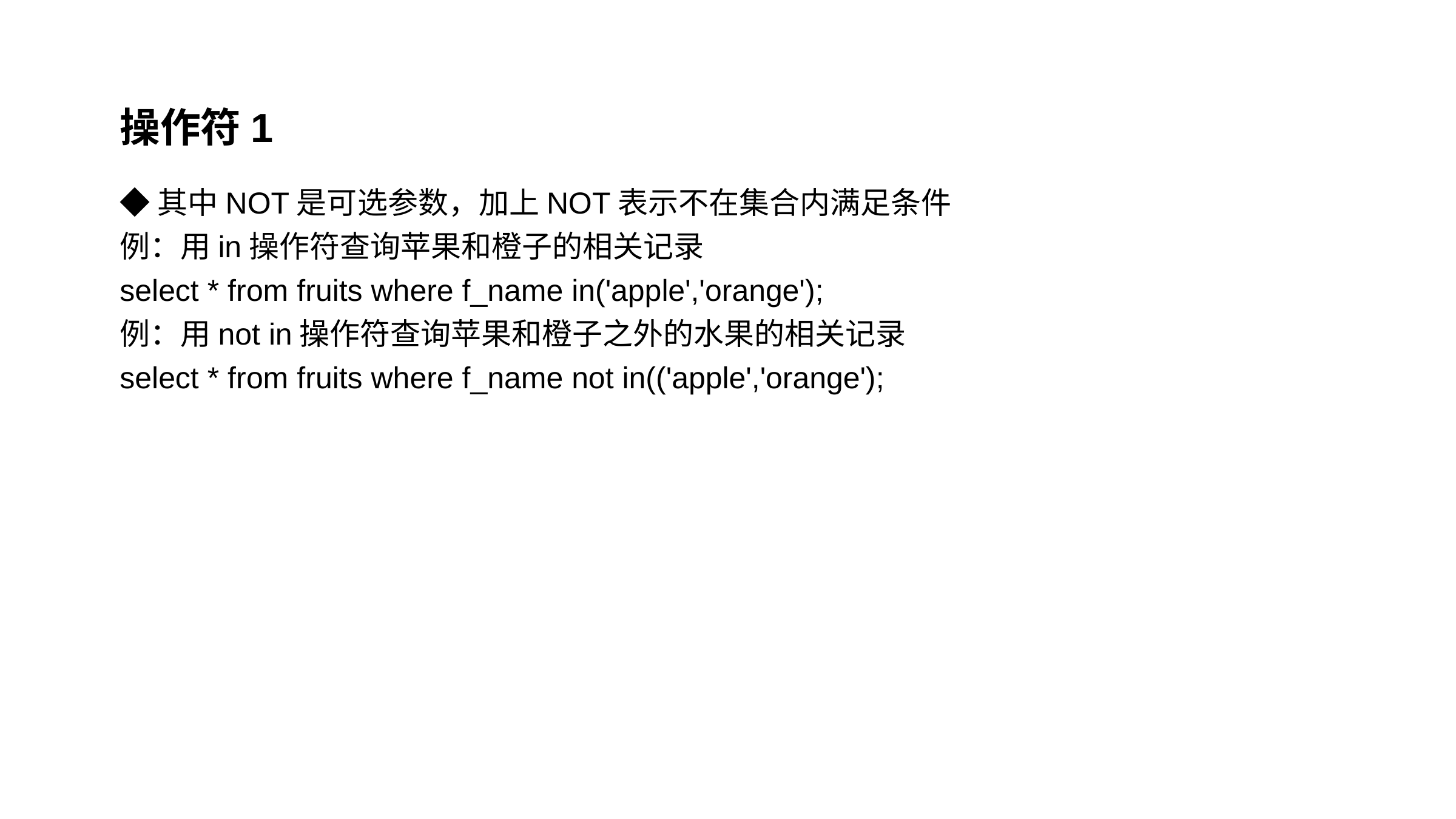

#
操作符1
◆其中NOT是可选参数，加上NOT表示不在集合内满足条件
例：用in操作符查询苹果和橙子的相关记录
select * from fruits where f_name in('apple','orange');
例：用not in操作符查询苹果和橙子之外的水果的相关记录
select * from fruits where f_name not in(('apple','orange');